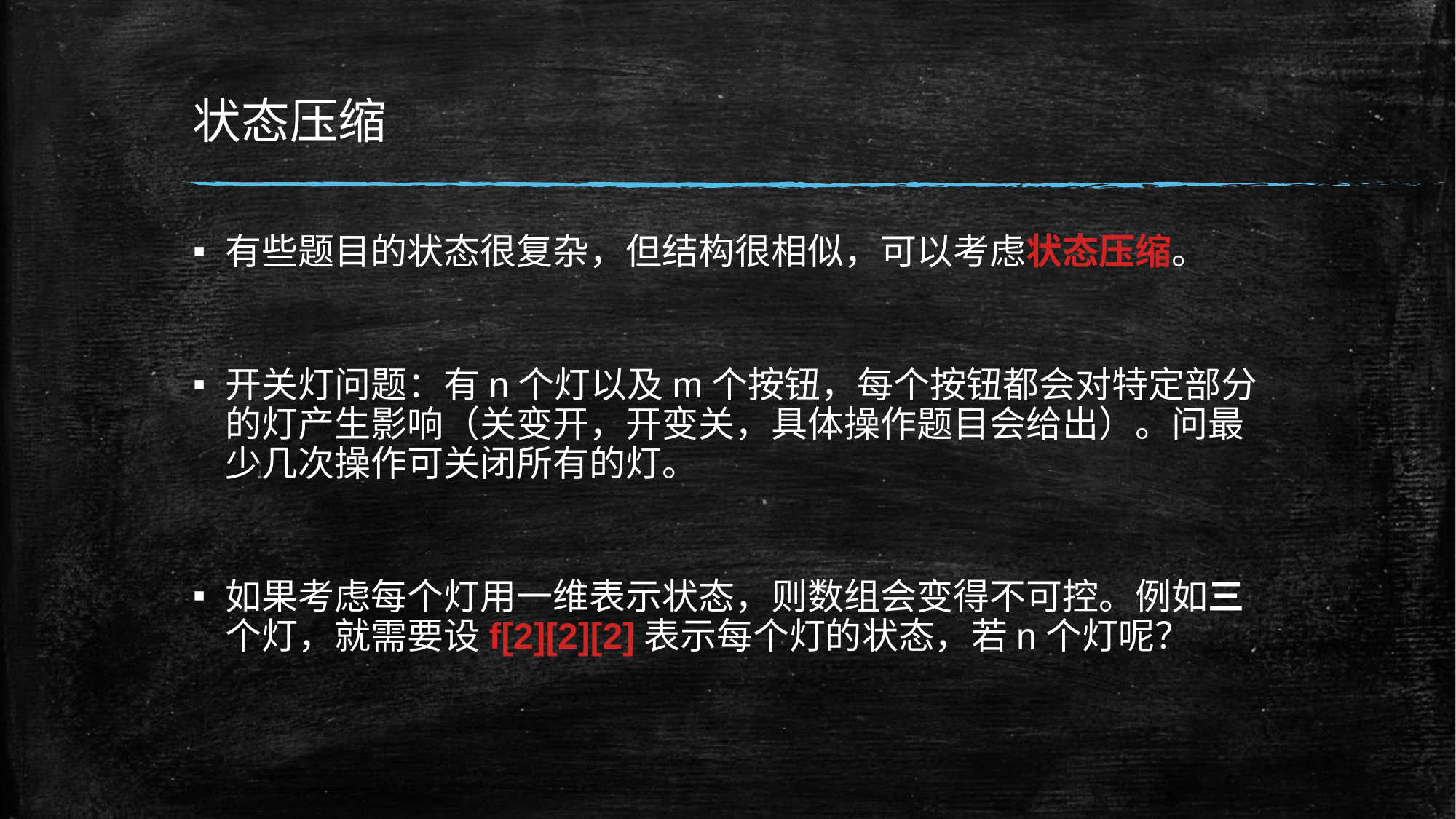

# 状态压缩
有些题目的状态很复杂，但结构很相似，可以考虑状态压缩。

开关灯问题：有n个灯以及m个按钮，每个按钮都会对特定部分的灯产生影响（关变开，开变关，具体操作题目会给出）。问最少几次操作可关闭所有的灯。

如果考虑每个灯用一维表示状态，则数组会变得不可控。例如三个灯，就需要设f[2][2][2]表示每个灯的状态，若n个灯呢？